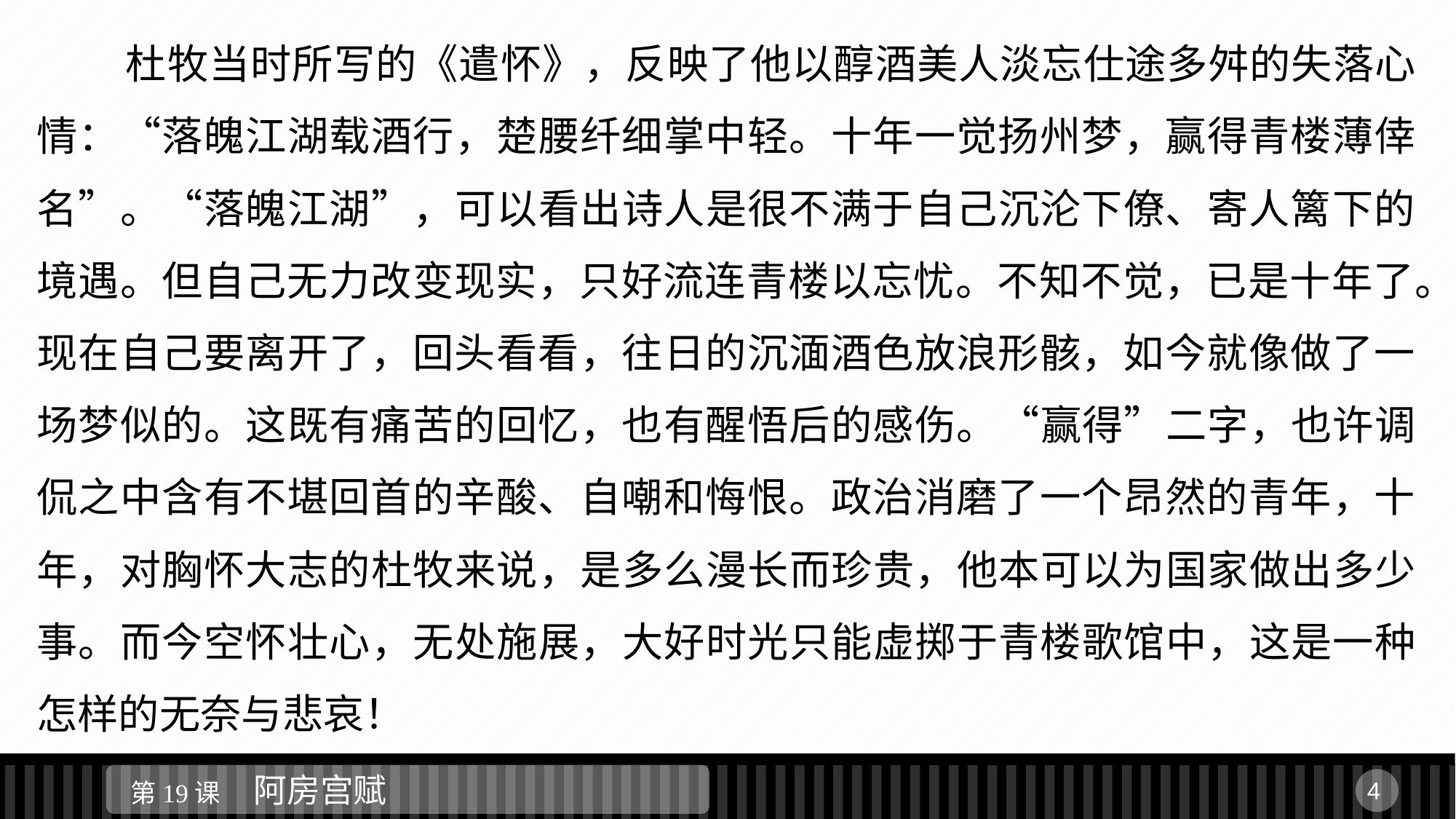

杜牧当时所写的《遣怀》，反映了他以醇酒美人淡忘仕途多舛的失落心情：“落魄江湖载酒行，楚腰纤细掌中轻。十年一觉扬州梦，赢得青楼薄倖名”。“落魄江湖”，可以看出诗人是很不满于自己沉沦下僚、寄人篱下的境遇。但自己无力改变现实，只好流连青楼以忘忧。不知不觉，已是十年了。现在自己要离开了，回头看看，往日的沉湎酒色放浪形骸，如今就像做了一场梦似的。这既有痛苦的回忆，也有醒悟后的感伤。“赢得”二字，也许调侃之中含有不堪回首的辛酸、自嘲和悔恨。政治消磨了一个昂然的青年，十年，对胸怀大志的杜牧来说，是多么漫长而珍贵，他本可以为国家做出多少事。而今空怀壮心，无处施展，大好时光只能虚掷于青楼歌馆中，这是一种怎样的无奈与悲哀！